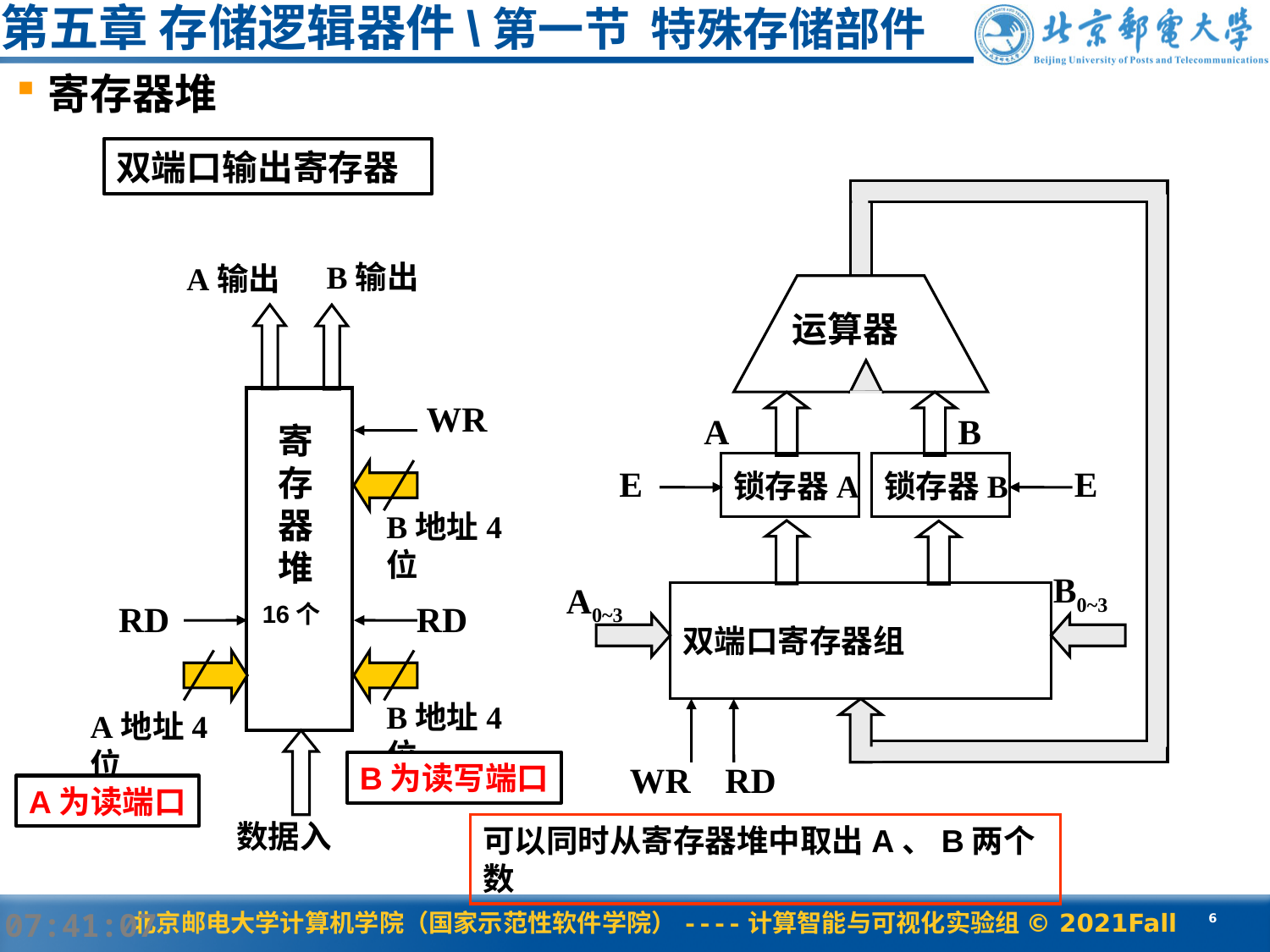

# 第五章 存储逻辑器件\第一节  特殊存储部件
寄存器堆
双端口输出寄存器

运算器

A
B
锁存器A
锁存器B
E
E

B0~3
A0~3
双端口寄存器组

WR
RD
B输出
A输出

WR
寄存器堆

B地址4位
RD
RD
16个

B地址4位
A地址4位

数据入
B为读写端口
A为读端口
可以同时从寄存器堆中取出A、B两个数